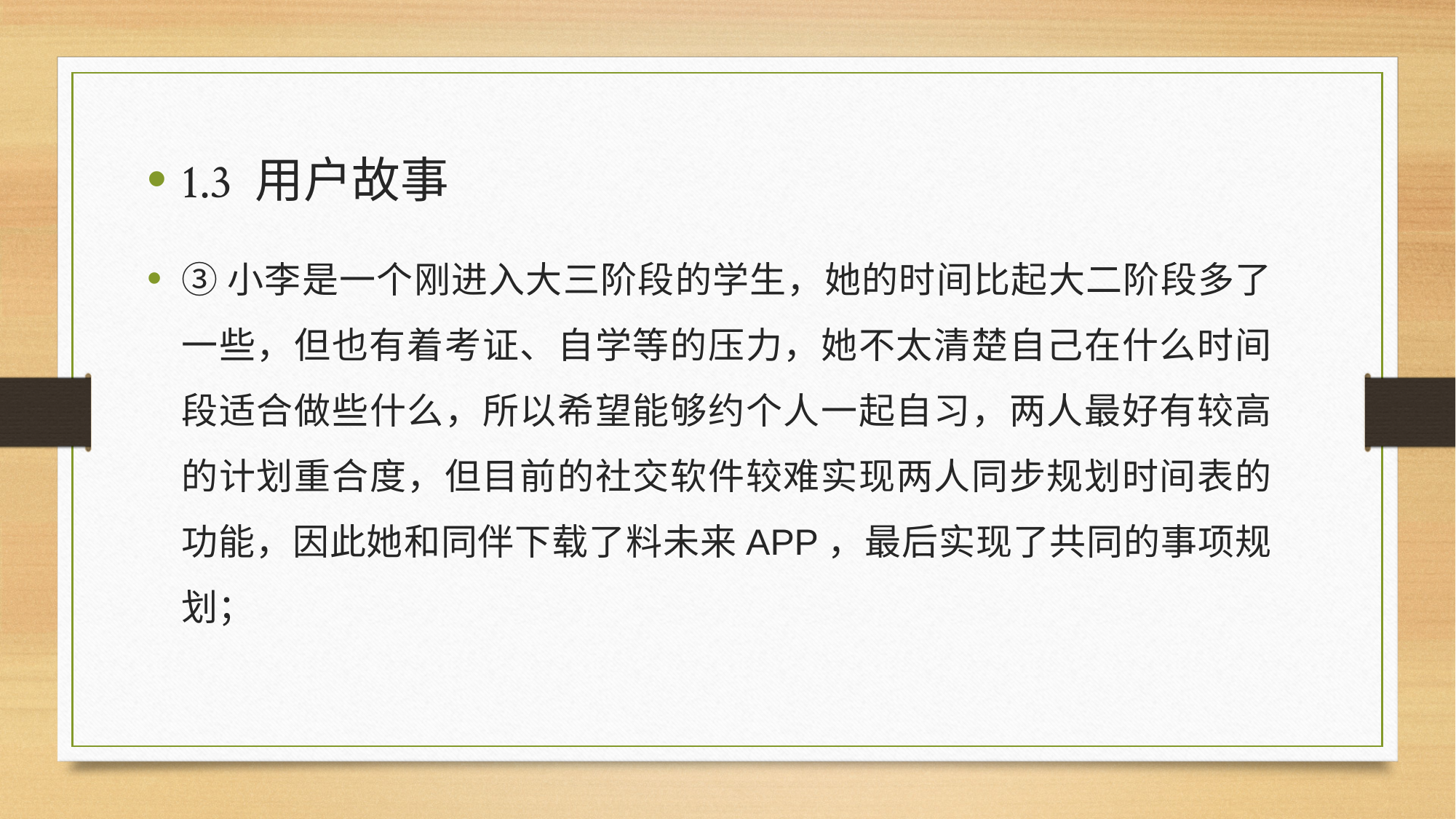

1.3 用户故事
③小李是一个刚进入大三阶段的学生，她的时间比起大二阶段多了一些，但也有着考证、自学等的压力，她不太清楚自己在什么时间段适合做些什么，所以希望能够约个人一起自习，两人最好有较高的计划重合度，但目前的社交软件较难实现两人同步规划时间表的功能，因此她和同伴下载了料未来APP，最后实现了共同的事项规划；